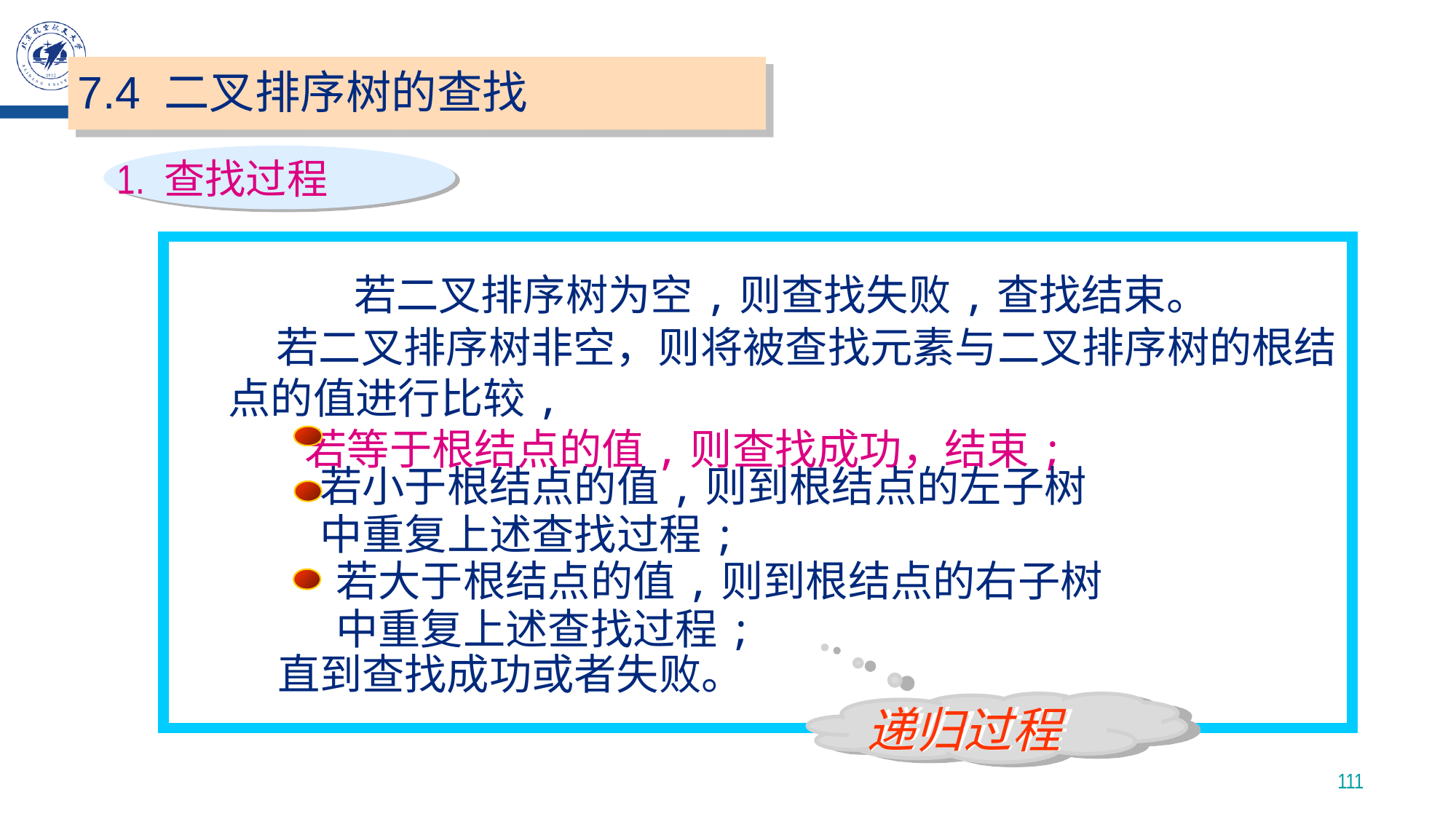

7.4 二叉排序树的查找

 1. 查找过程

若二叉排序树为空,则查找失败,查找结束。
    若二叉排序树非空，则将被查找元素与二叉排序树的根结点的值进行比较,
       若等于根结点的值,则查找成功，结束;

     若小于根结点的值,则到根结点的左子树
     中重复上述查找过程;

    若大于根结点的值,则到根结点的右子树
    中重复上述查找过程;

 直到查找成功或者失败。

递归过程
111